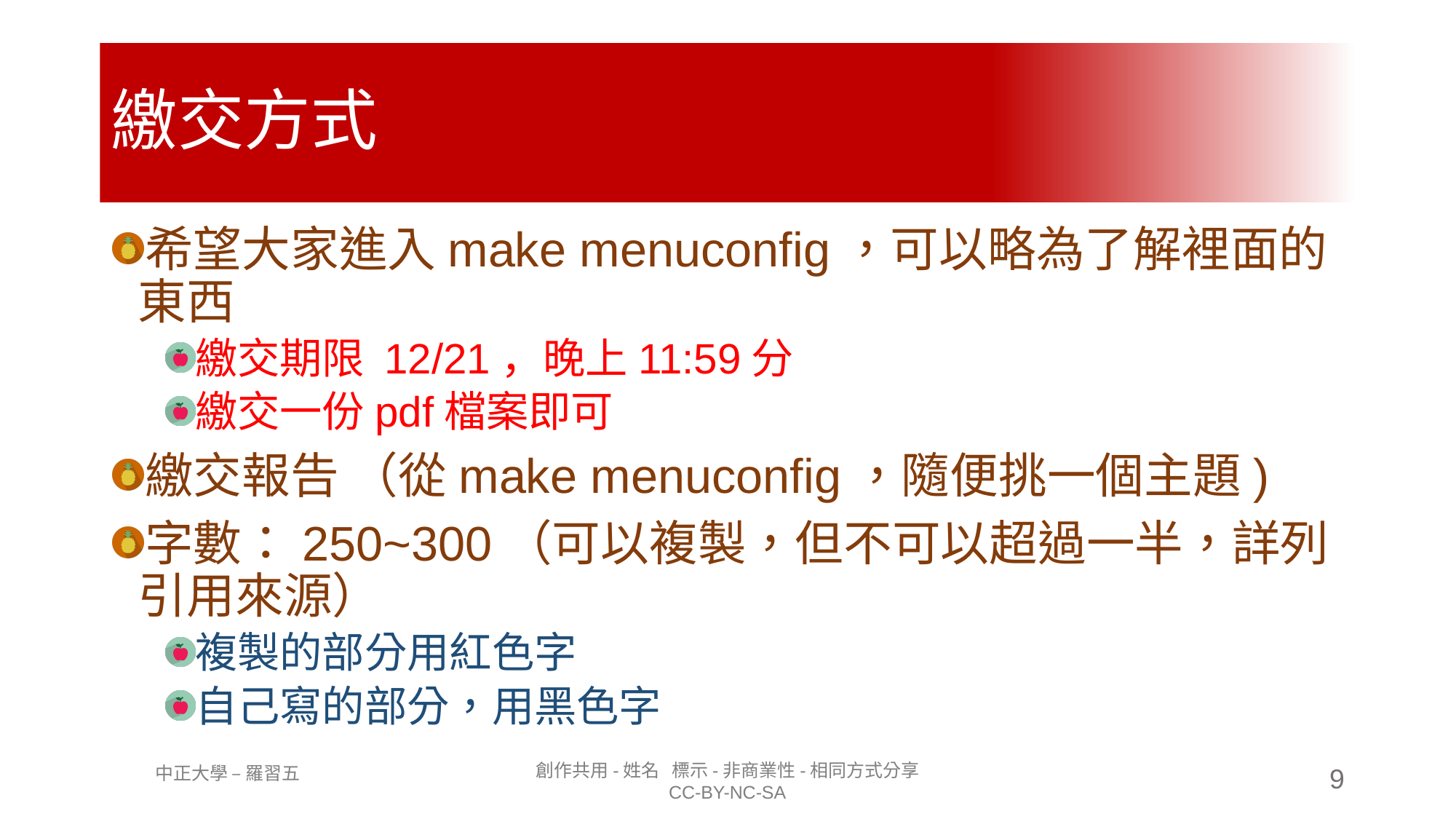

# 繳交方式
希望大家進入make menuconfig，可以略為了解裡面的東西
繳交期限 12/21，晚上11:59分
繳交一份pdf檔案即可
繳交報告 （從make menuconfig，隨便挑一個主題)
字數：250~300（可以複製，但不可以超過一半，詳列引用來源）
複製的部分用紅色字
自己寫的部分，用黑色字